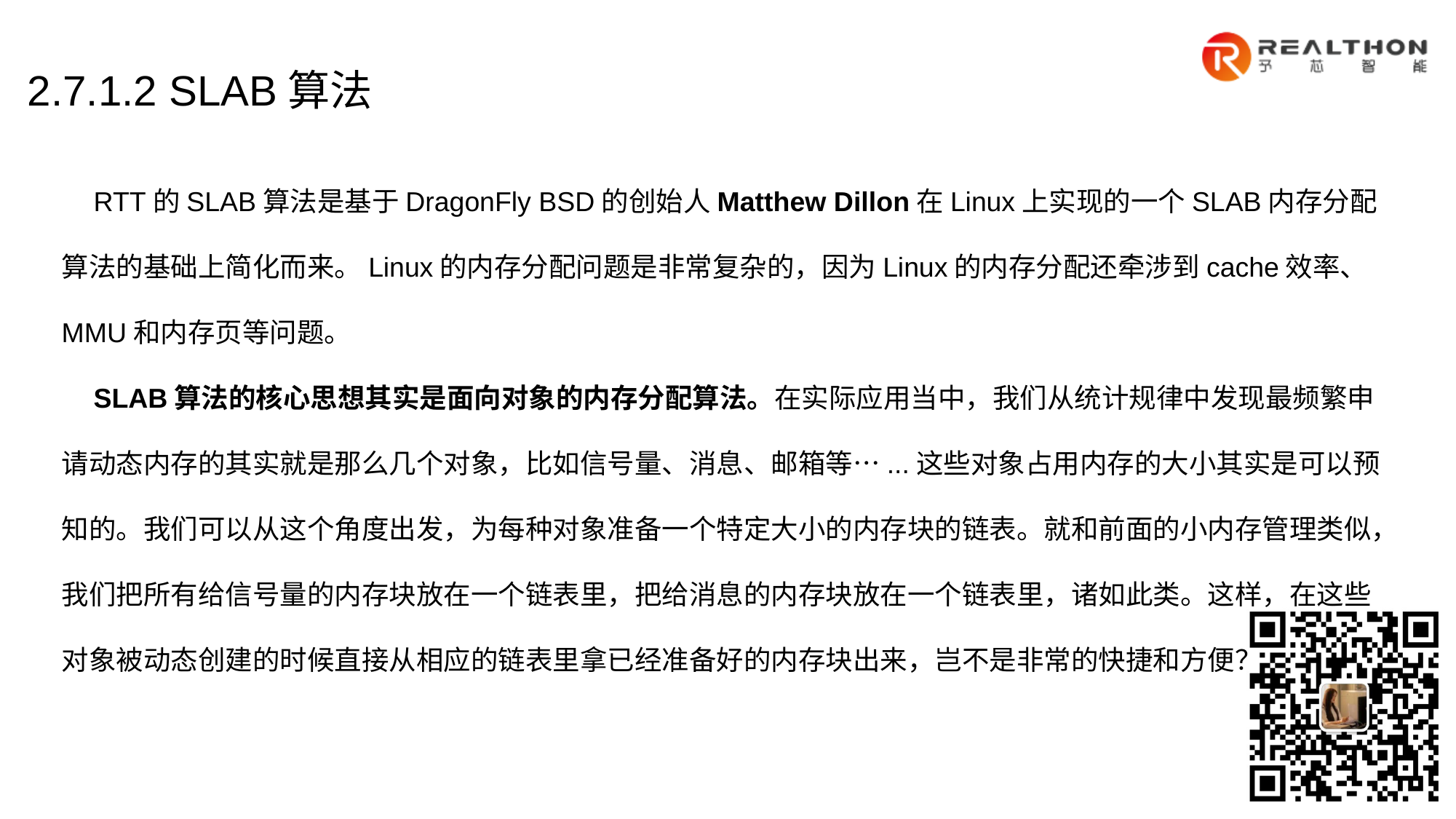

2.7.1.2 SLAB算法
RTT的SLAB算法是基于DragonFly BSD的创始人Matthew Dillon在Linux上实现的一个SLAB内存分配算法的基础上简化而来。Linux的内存分配问题是非常复杂的，因为Linux的内存分配还牵涉到cache效率、MMU和内存页等问题。
SLAB算法的核心思想其实是面向对象的内存分配算法。在实际应用当中，我们从统计规律中发现最频繁申请动态内存的其实就是那么几个对象，比如信号量、消息、邮箱等…...这些对象占用内存的大小其实是可以预知的。我们可以从这个角度出发，为每种对象准备一个特定大小的内存块的链表。就和前面的小内存管理类似，我们把所有给信号量的内存块放在一个链表里，把给消息的内存块放在一个链表里，诸如此类。这样，在这些对象被动态创建的时候直接从相应的链表里拿已经准备好的内存块出来，岂不是非常的快捷和方便？